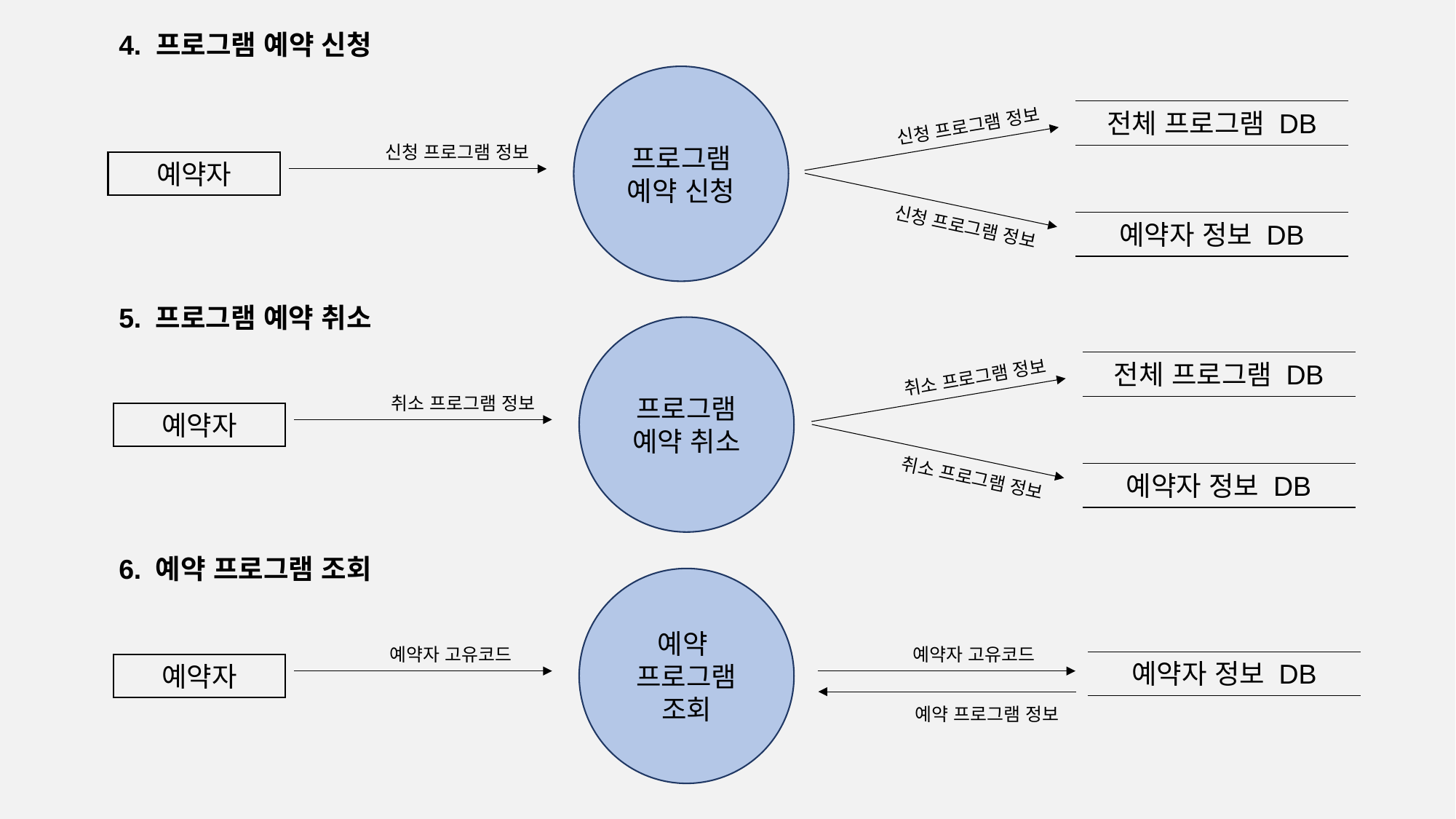

4. 프로그램 예약 신청
프로그램
예약 신청
전체 프로그램 DB
신청 프로그램 정보
신청 프로그램 정보
예약자
신청 프로그램 정보
예약자 정보 DB
5. 프로그램 예약 취소
프로그램
예약 취소
전체 프로그램 DB
취소 프로그램 정보
취소 프로그램 정보
예약자
취소 프로그램 정보
예약자 정보 DB
6. 예약 프로그램 조회
예약
프로그램 조회
예약자 고유코드
예약자 고유코드
예약자 정보 DB
예약자
예약 프로그램 정보